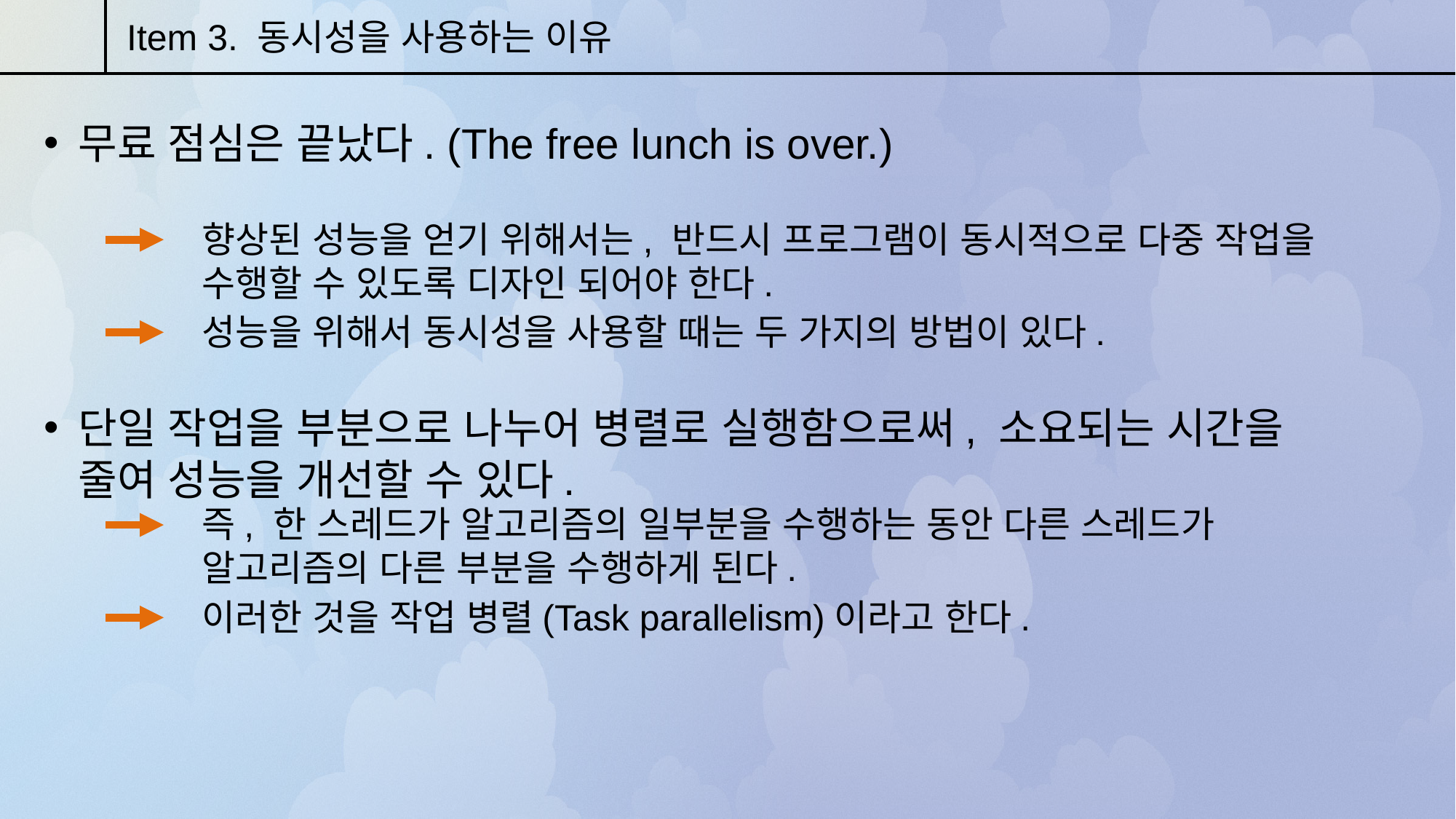

Item 3. 동시성을 사용하는 이유
무료 점심은 끝났다. (The free lunch is over.)
향상된 성능을 얻기 위해서는, 반드시 프로그램이 동시적으로 다중 작업을 수행할 수 있도록 디자인 되어야 한다.
성능을 위해서 동시성을 사용할 때는 두 가지의 방법이 있다.
단일 작업을 부분으로 나누어 병렬로 실행함으로써, 소요되는 시간을 줄여 성능을 개선할 수 있다.
즉, 한 스레드가 알고리즘의 일부분을 수행하는 동안 다른 스레드가 알고리즘의 다른 부분을 수행하게 된다.
이러한 것을 작업 병렬(Task parallelism)이라고 한다.